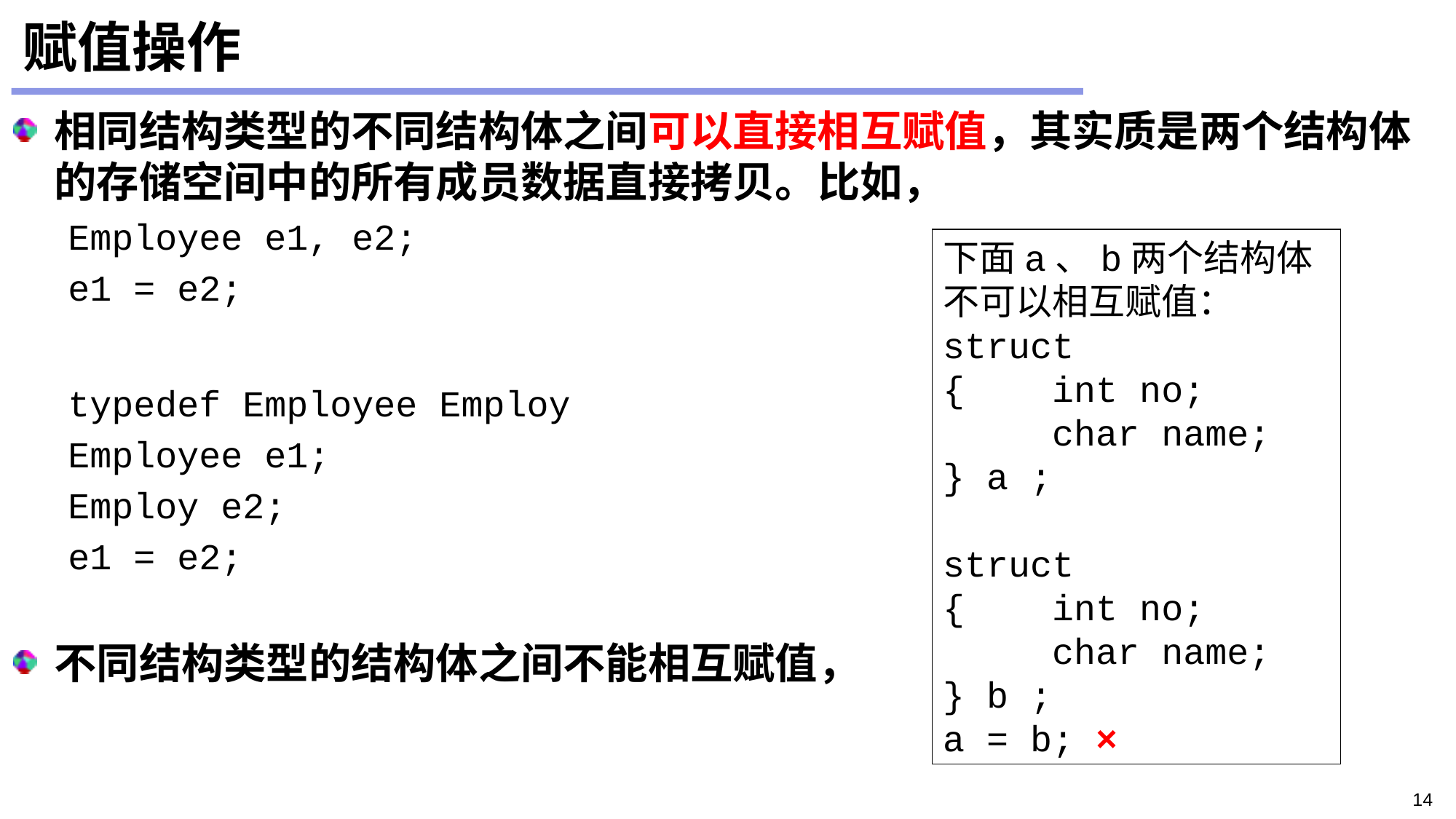

# 赋值操作
相同结构类型的不同结构体之间可以直接相互赋值，其实质是两个结构体的存储空间中的所有成员数据直接拷贝。比如，
Employee e1, e2;
e1 = e2;

typedef Employee Employ
Employee e1;
Employ e2;
e1 = e2;

不同结构类型的结构体之间不能相互赋值，
下面a、b两个结构体 不可以相互赋值：
struct
{	int no;
	char name;
} a ;

struct
{	int no;
	char name;
} b ;
a = b; ×
14